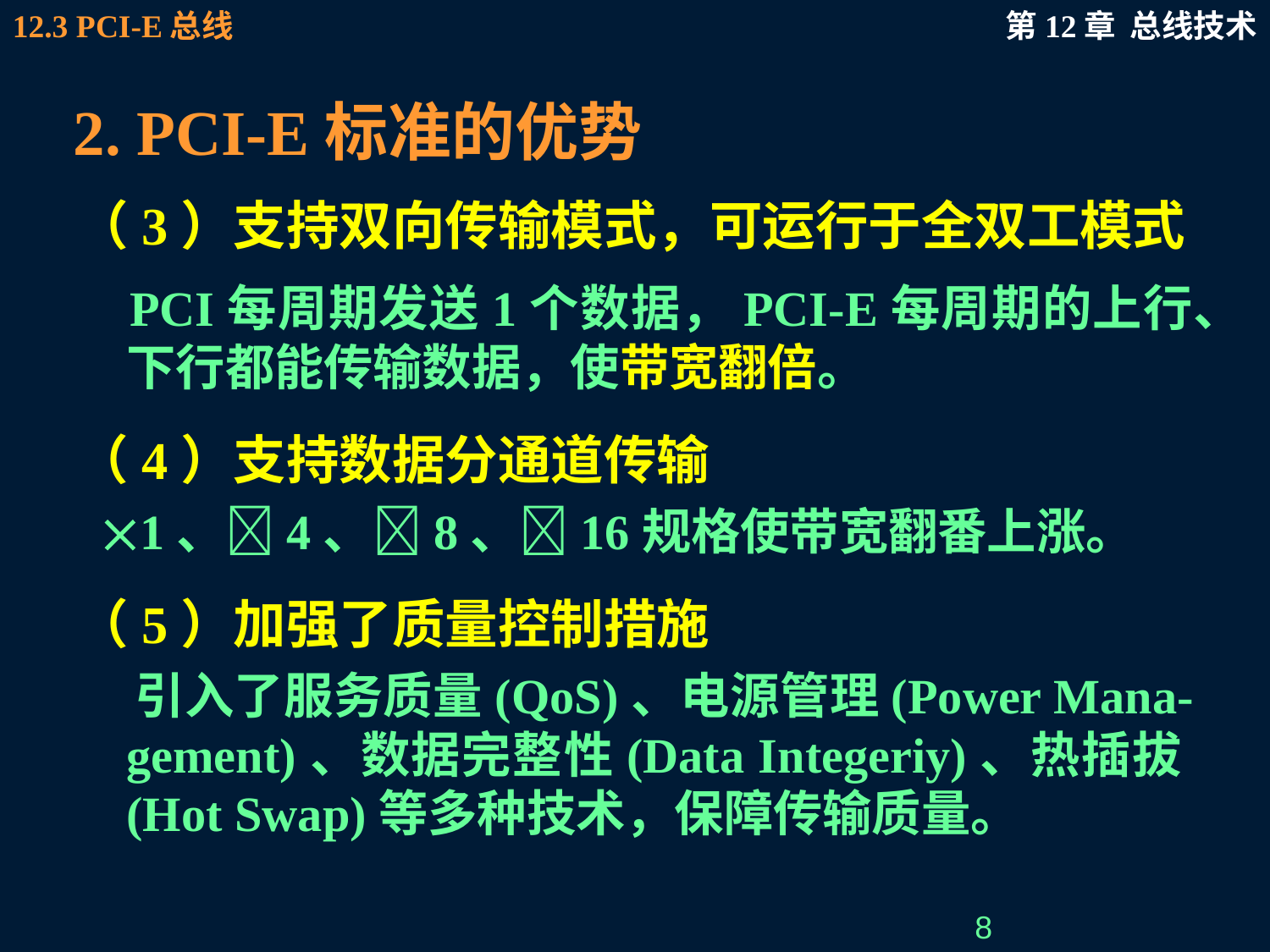

# 2. PCI-E标准的优势
（3）支持双向传输模式，可运行于全双工模式
    PCI每周期发送1个数据，PCI-E每周期的上行、下行都能传输数据，使带宽翻倍。
（4）支持数据分通道传输
  ×1、×4、×8、×16规格使带宽翻番上涨。
（5）加强了质量控制措施
    引入了服务质量(QoS)、电源管理(Power Mana-gement)、数据完整性(Data Integeriy)、热插拔(Hot Swap)等多种技术，保障传输质量。